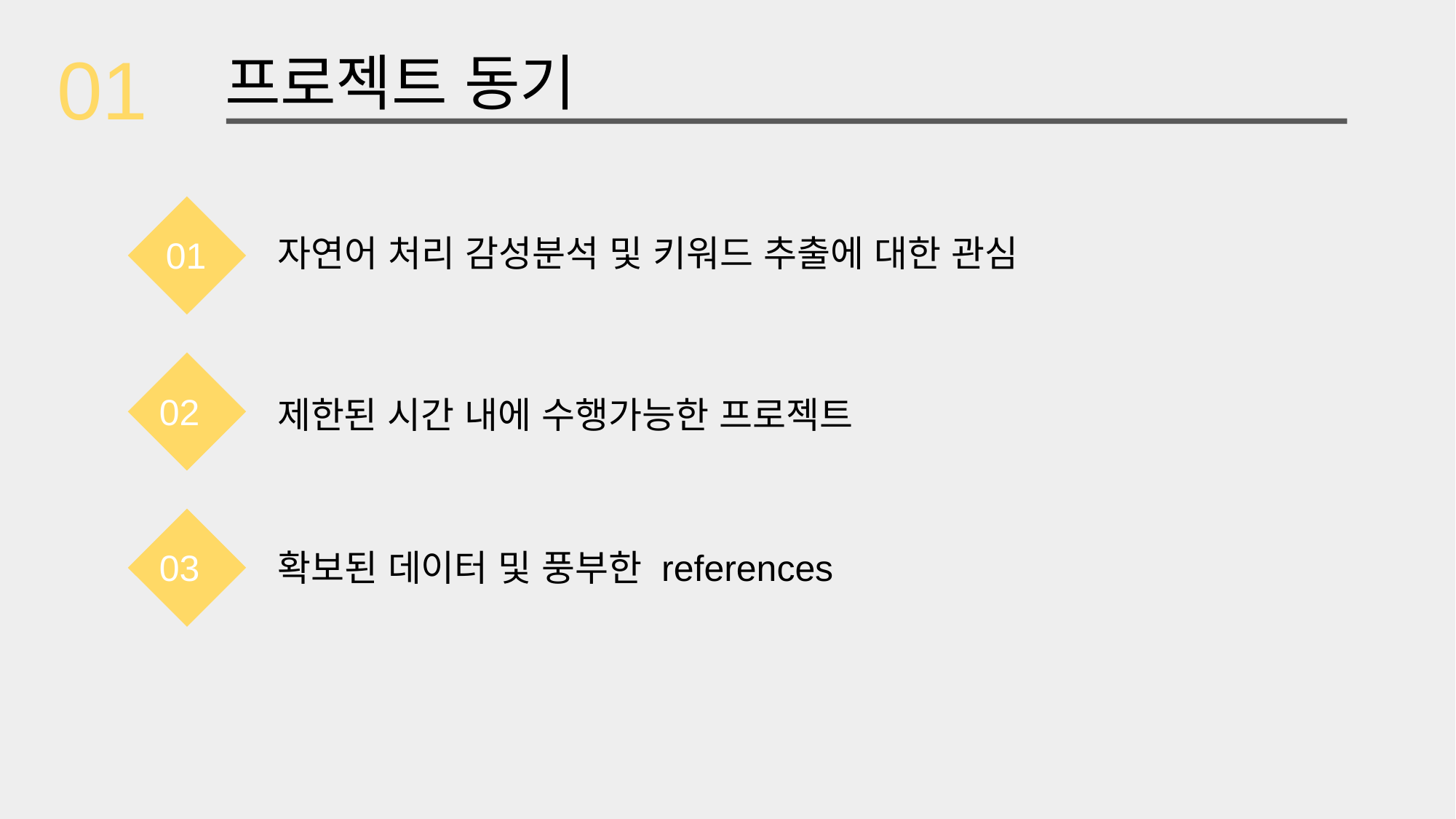

01
프로젝트 동기

01
자연어 처리 감성분석 및 키워드 추출에 대한 관심

02
제한된 시간 내에 수행가능한 프로젝트

03
확보된 데이터 및 풍부한 references